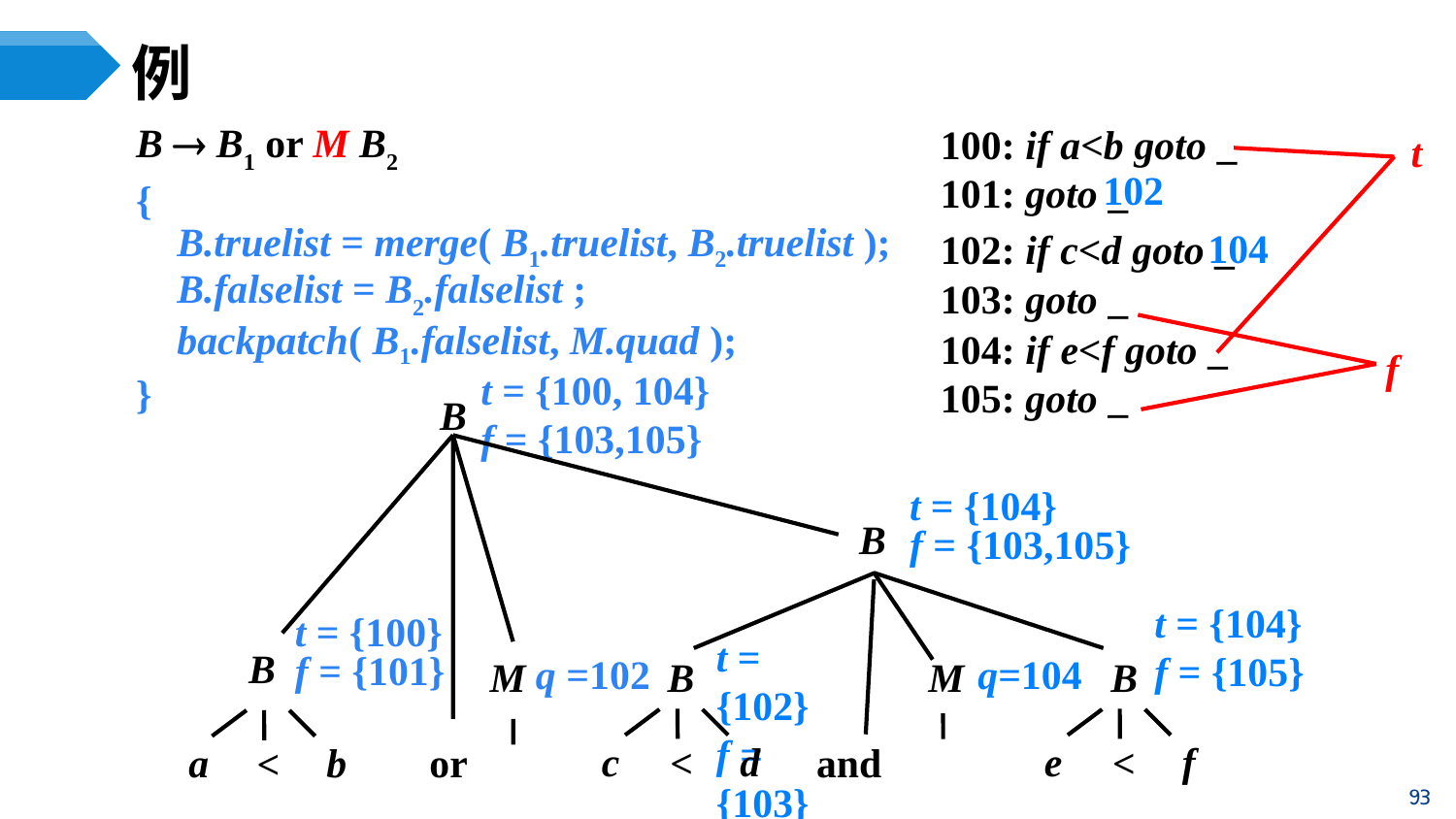

# 例
100: if a<b goto _
101: goto _
B → B1 or M B2
{
	B.truelist = merge( B1.truelist, B2.truelist );
 	B.falselist = B2.falselist ;
 	backpatch( B1.falselist, M.quad );
}

t

102
104
102: if c<d goto _
103: goto _

104: if e<f goto _
105: goto _
f
t = {100, 104}
f = {103,105}

B

t = {104}
f = {103,105}
B

t = {104}
f = {105}
t = {100}
f = {101}
t = {102}
f = {103}
B
q =102
M
B

c
d
e
f
a
b
or
<
and
<
<
q=104
M
B

93